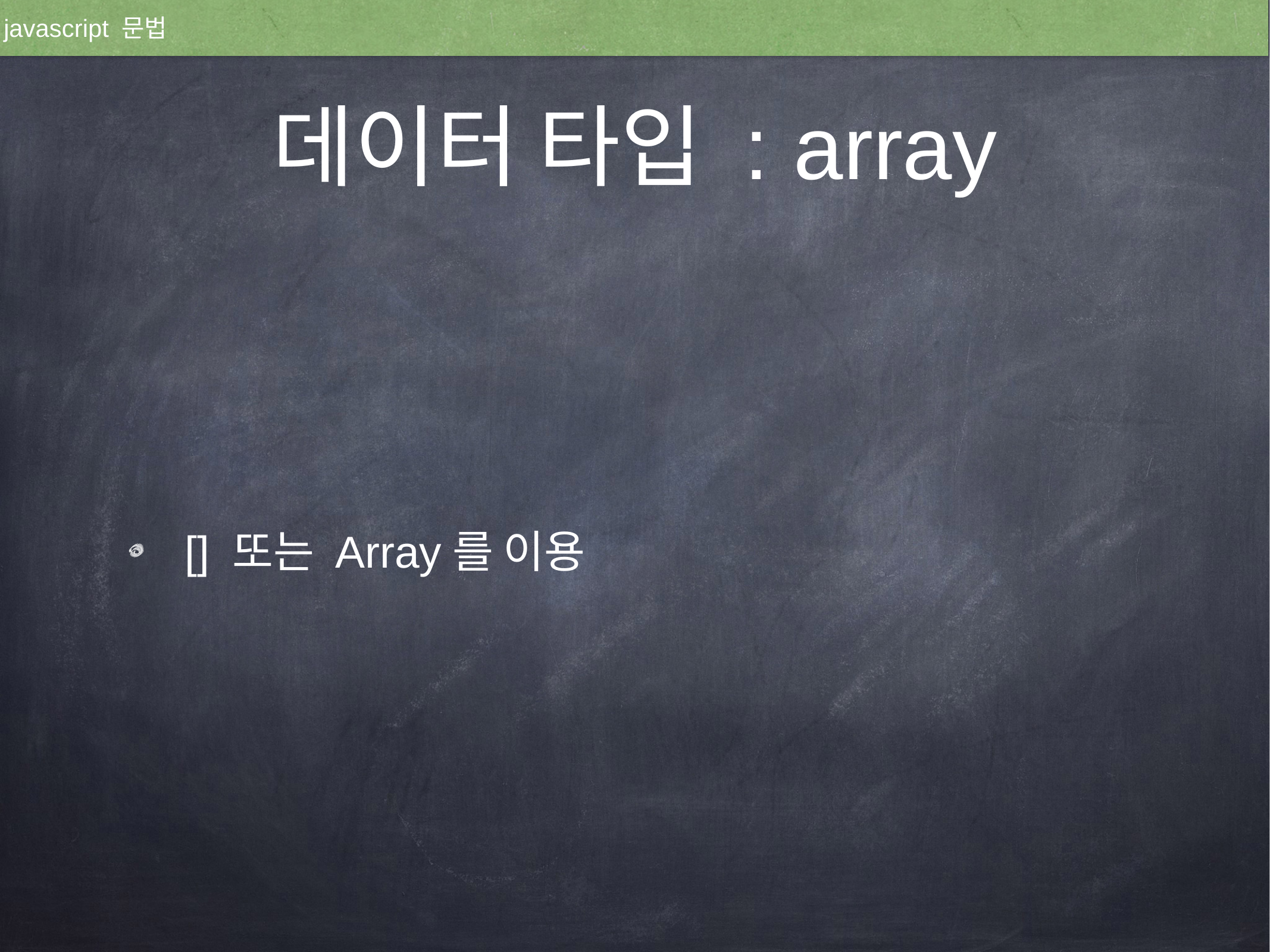

javascript 문법
# 데이터 타입 : array
[] 또는 Array를 이용